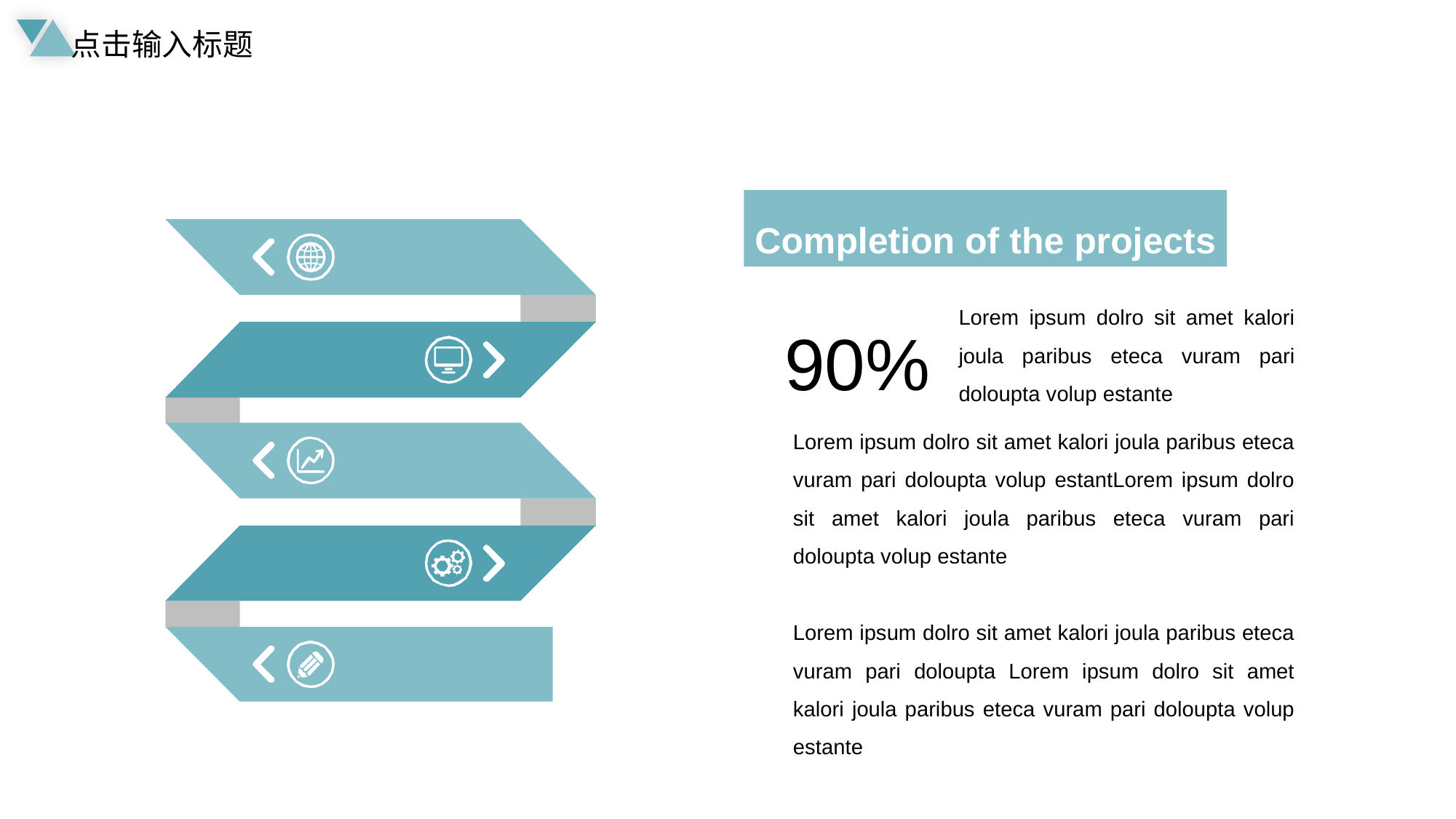

点击输入标题
Completion of the projects
90%
Lorem ipsum dolro sit amet kalori joula paribus eteca vuram pari doloupta volup estante
Lorem ipsum dolro sit amet kalori joula paribus eteca vuram pari doloupta volup estantLorem ipsum dolro sit amet kalori joula paribus eteca vuram pari doloupta volup estante

Lorem ipsum dolro sit amet kalori joula paribus eteca vuram pari doloupta Lorem ipsum dolro sit amet kalori joula paribus eteca vuram pari doloupta volup estante